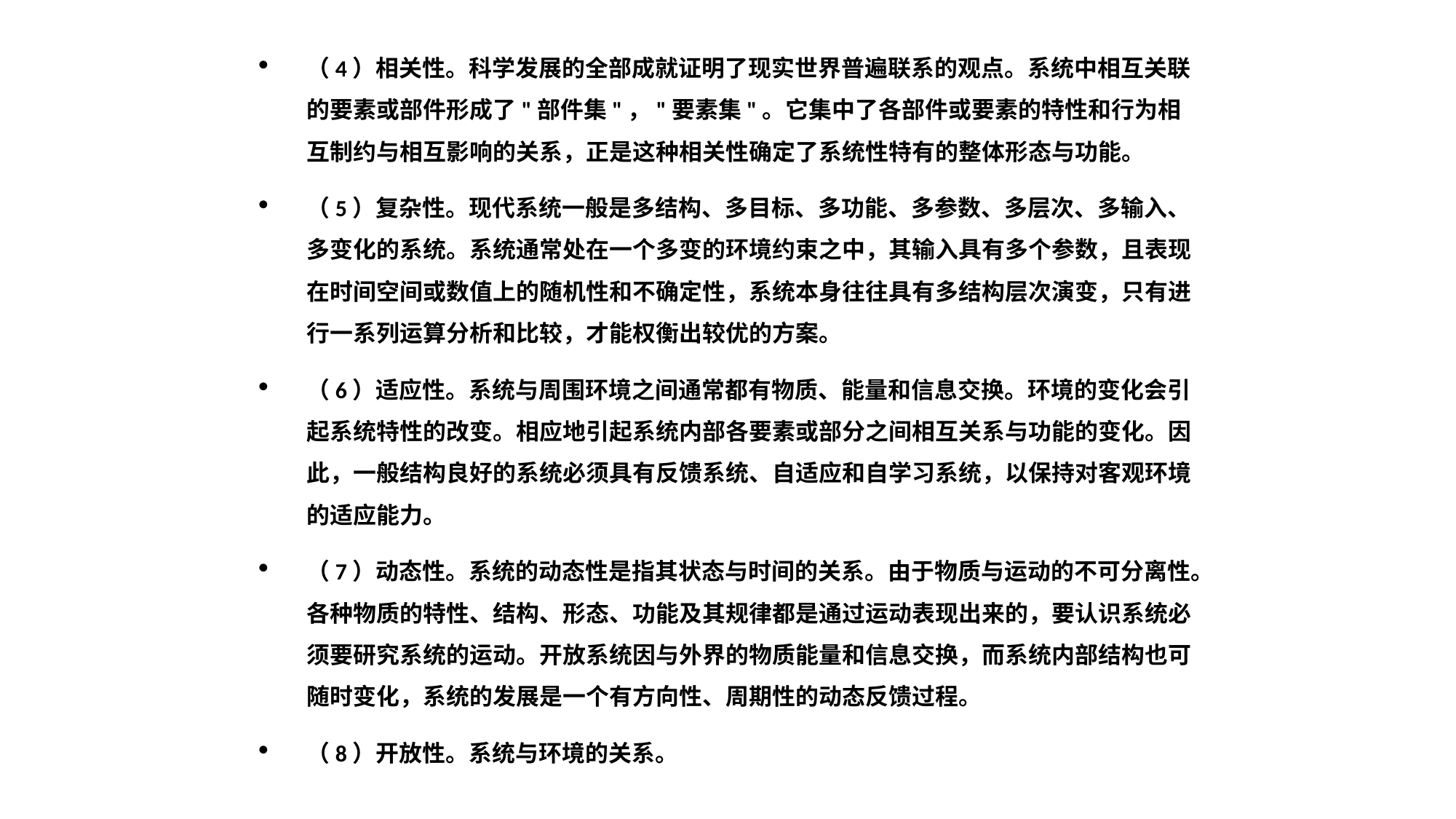

（4）相关性。科学发展的全部成就证明了现实世界普遍联系的观点。系统中相互关联的要素或部件形成了"部件集"，"要素集"。它集中了各部件或要素的特性和行为相互制约与相互影响的关系，正是这种相关性确定了系统性特有的整体形态与功能。
（5）复杂性。现代系统一般是多结构、多目标、多功能、多参数、多层次、多输入、多变化的系统。系统通常处在一个多变的环境约束之中，其输入具有多个参数，且表现在时间空间或数值上的随机性和不确定性，系统本身往往具有多结构层次演变，只有进行一系列运算分析和比较，才能权衡出较优的方案。
（6）适应性。系统与周围环境之间通常都有物质、能量和信息交换。环境的变化会引起系统特性的改变。相应地引起系统内部各要素或部分之间相互关系与功能的变化。因此，一般结构良好的系统必须具有反馈系统、自适应和自学习系统，以保持对客观环境的适应能力。
（7）动态性。系统的动态性是指其状态与时间的关系。由于物质与运动的不可分离性。各种物质的特性、结构、形态、功能及其规律都是通过运动表现出来的，要认识系统必须要研究系统的运动。开放系统因与外界的物质能量和信息交换，而系统内部结构也可随时变化，系统的发展是一个有方向性、周期性的动态反馈过程。
（8）开放性。系统与环境的关系。